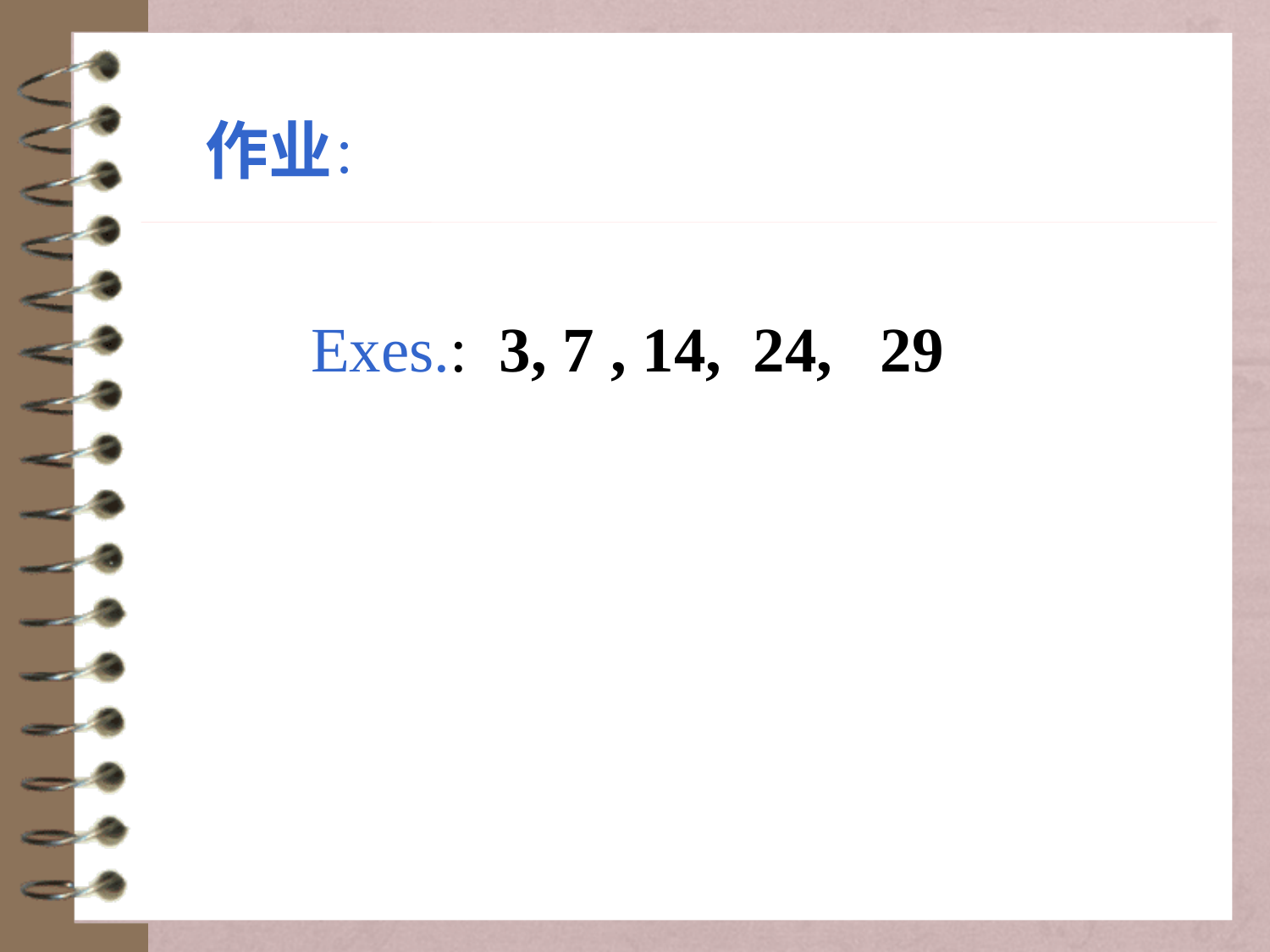

作业：
Exes.:  3, 7 , 14,  24,   29